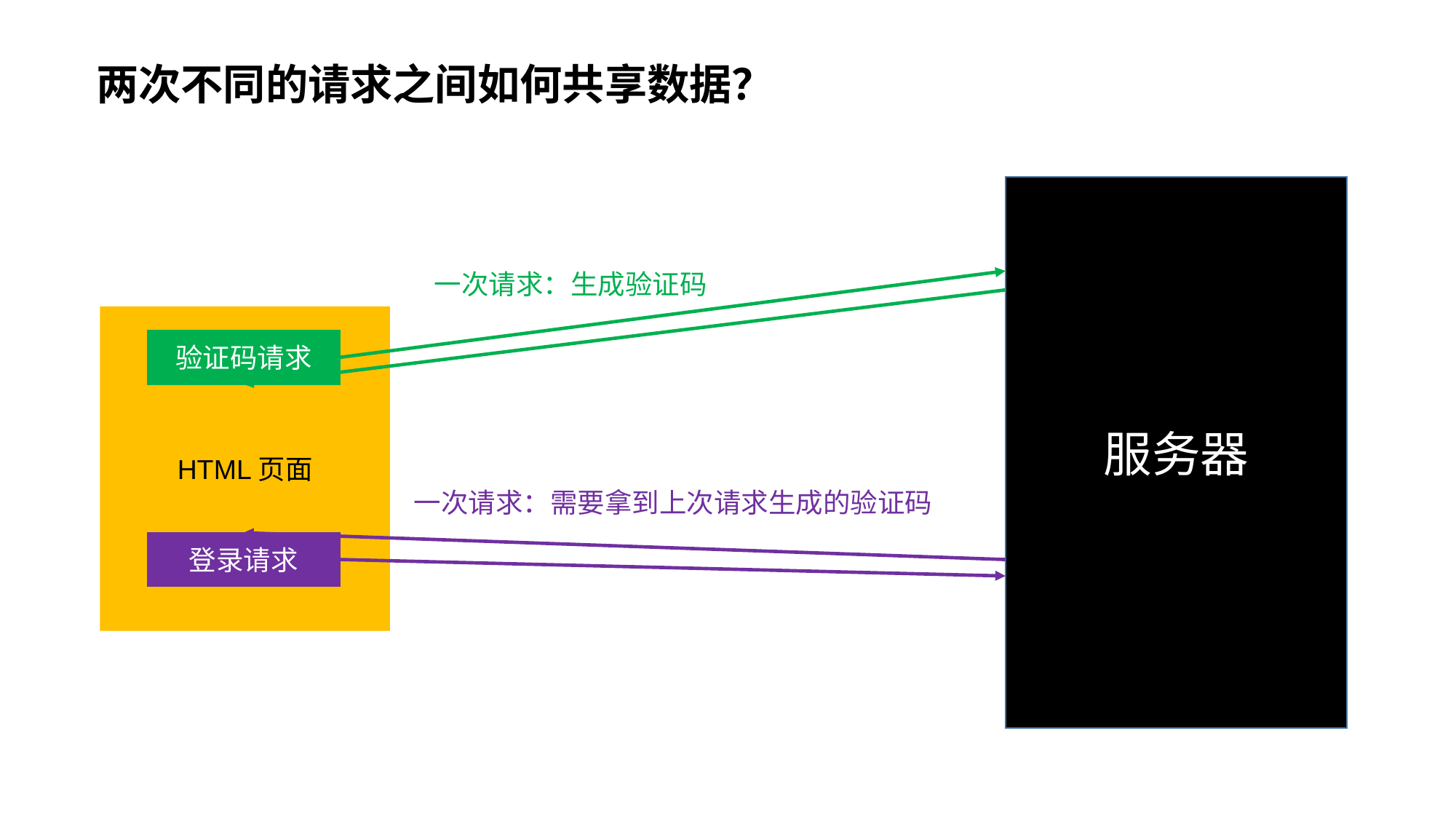

两次不同的请求之间如何共享数据？
服务器
一次请求：生成验证码
HTML页面
验证码请求
一次请求：需要拿到上次请求生成的验证码
登录请求